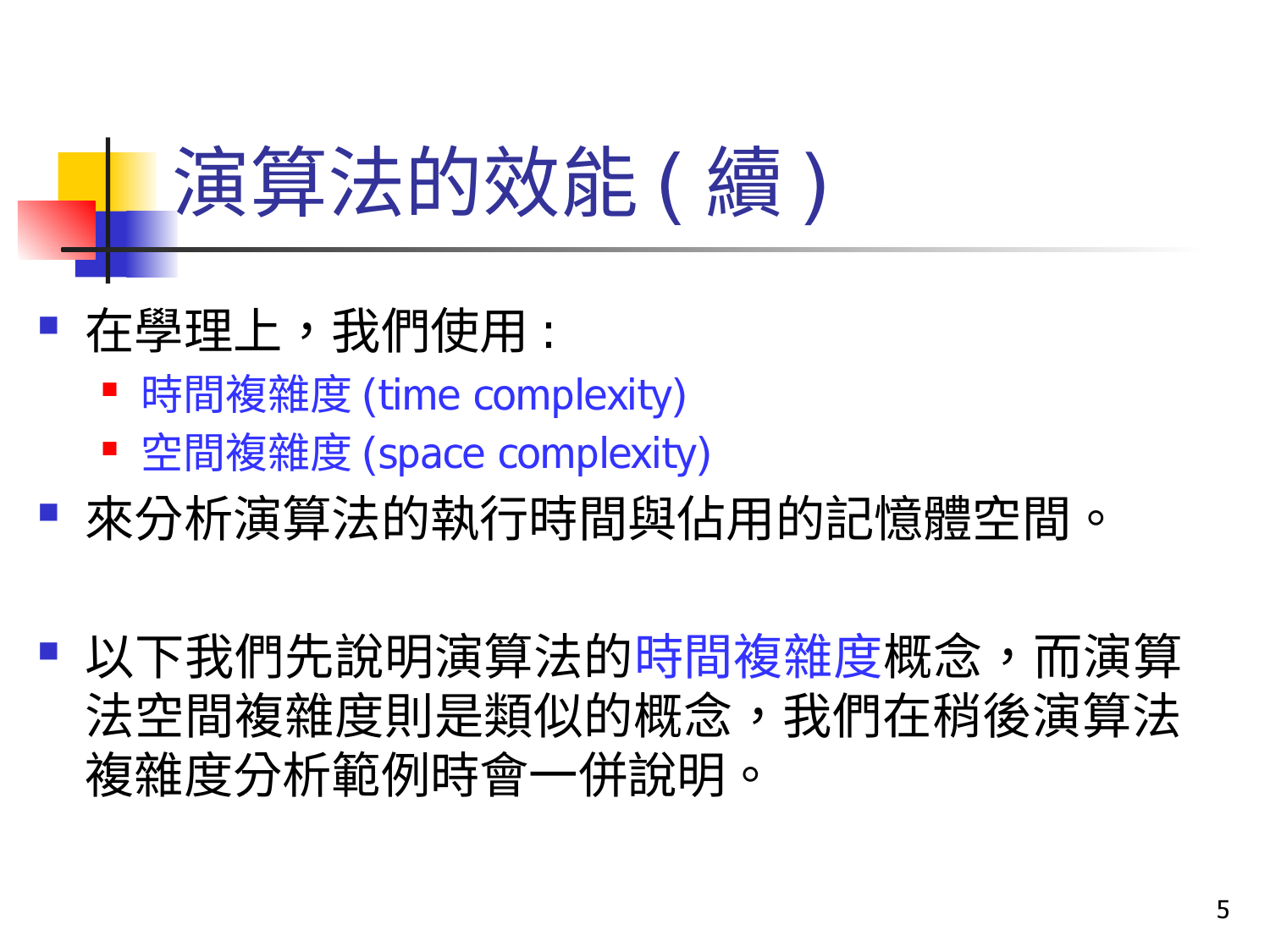

# 演算法的效能(續)
在學理上，我們使用:
時間複雜度(time complexity)
空間複雜度(space complexity)
來分析演算法的執行時間與佔用的記憶體空間。

以下我們先說明演算法的時間複雜度概念，而演算法空間複雜度則是類似的概念，我們在稍後演算法複雜度分析範例時會一併說明。
5